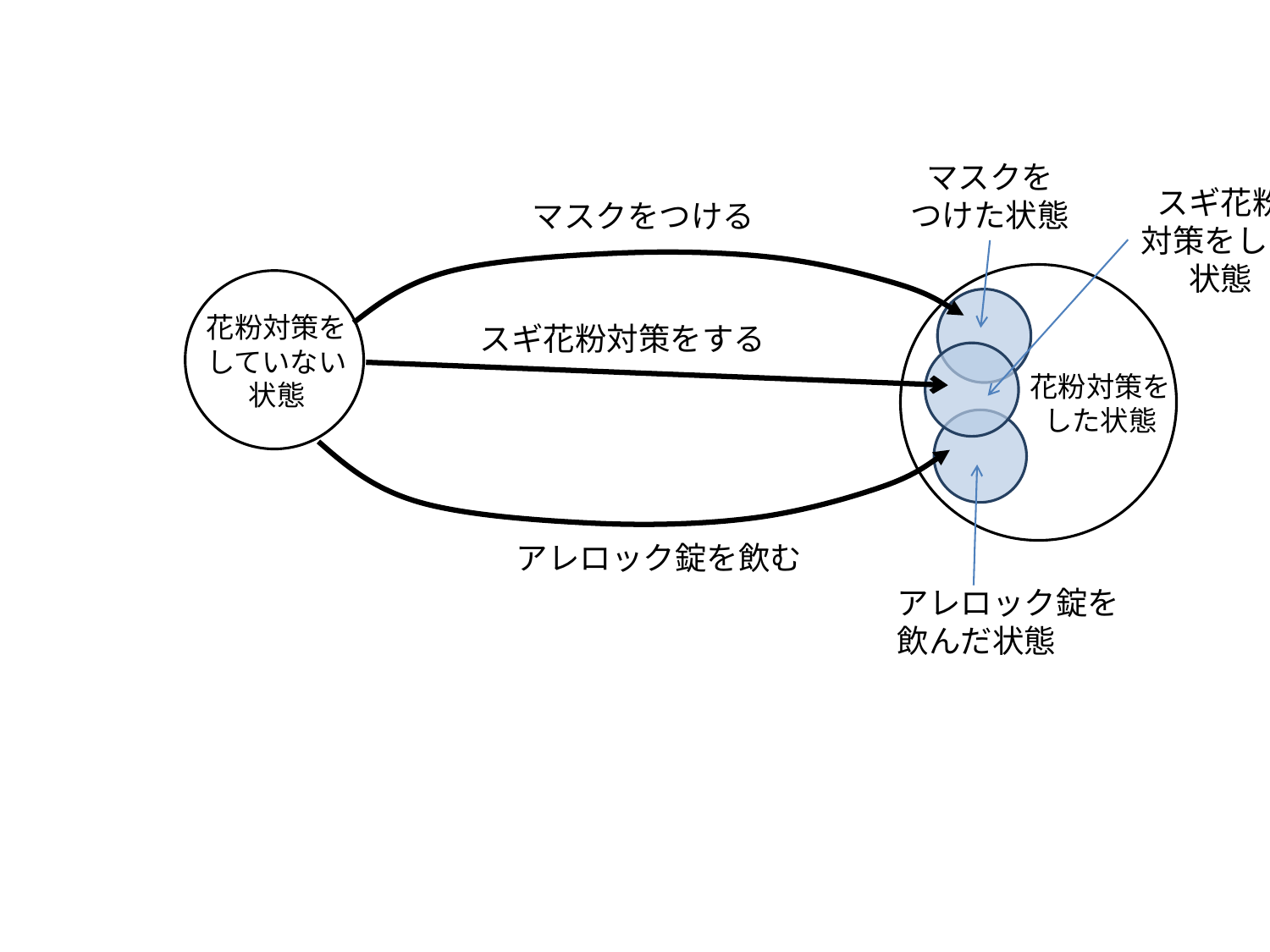

マスクを
つけた状態
スギ花粉
対策をした状態
マスクをつける

花粉対策を
していない
状態
スギ花粉対策をする

花粉対策を
した状態

アレロック錠を飲む
アレロック錠を飲んだ状態